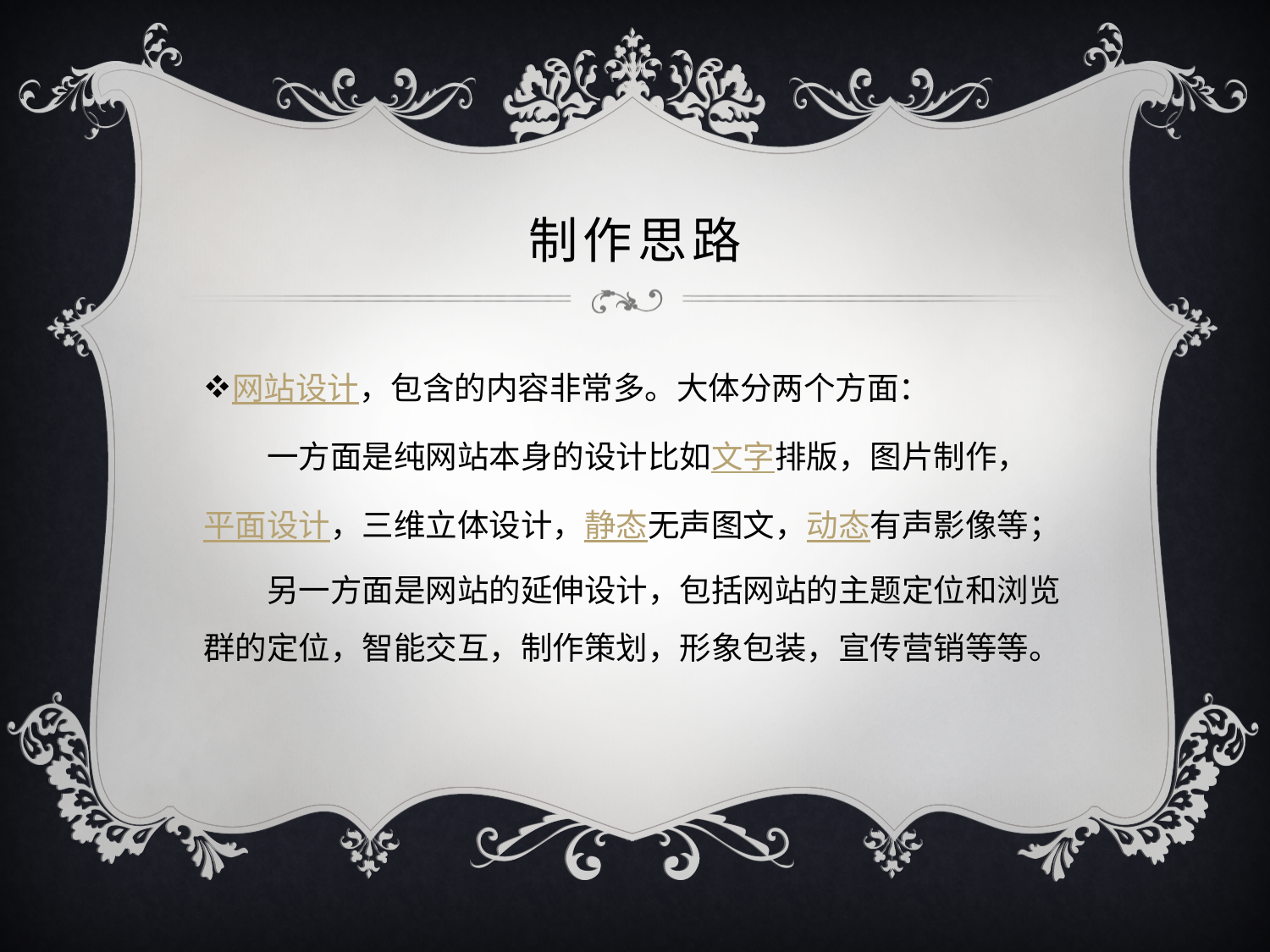

# 制作思路
网站设计，包含的内容非常多。大体分两个方面：
　　一方面是纯网站本身的设计比如文字排版，图片制作，平面设计，三维立体设计，静态无声图文，动态有声影像等；
　　另一方面是网站的延伸设计，包括网站的主题定位和浏览群的定位，智能交互，制作策划，形象包装，宣传营销等等。